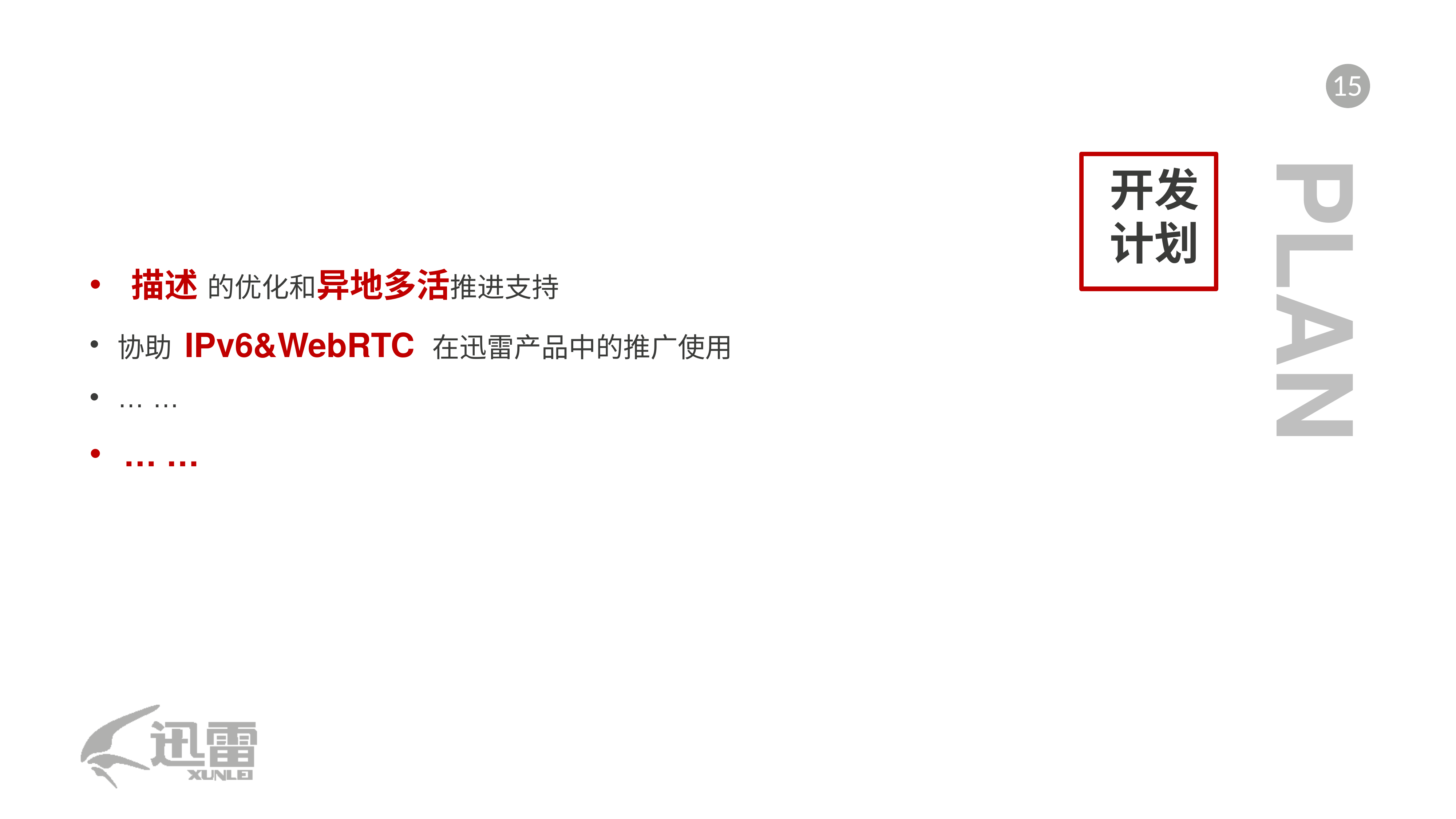

15

开发
计划

描述 的优化和异地多活推进支持
协助 IPv6&WebRTC 在迅雷产品中的推广使用
… …
… …
PLAN